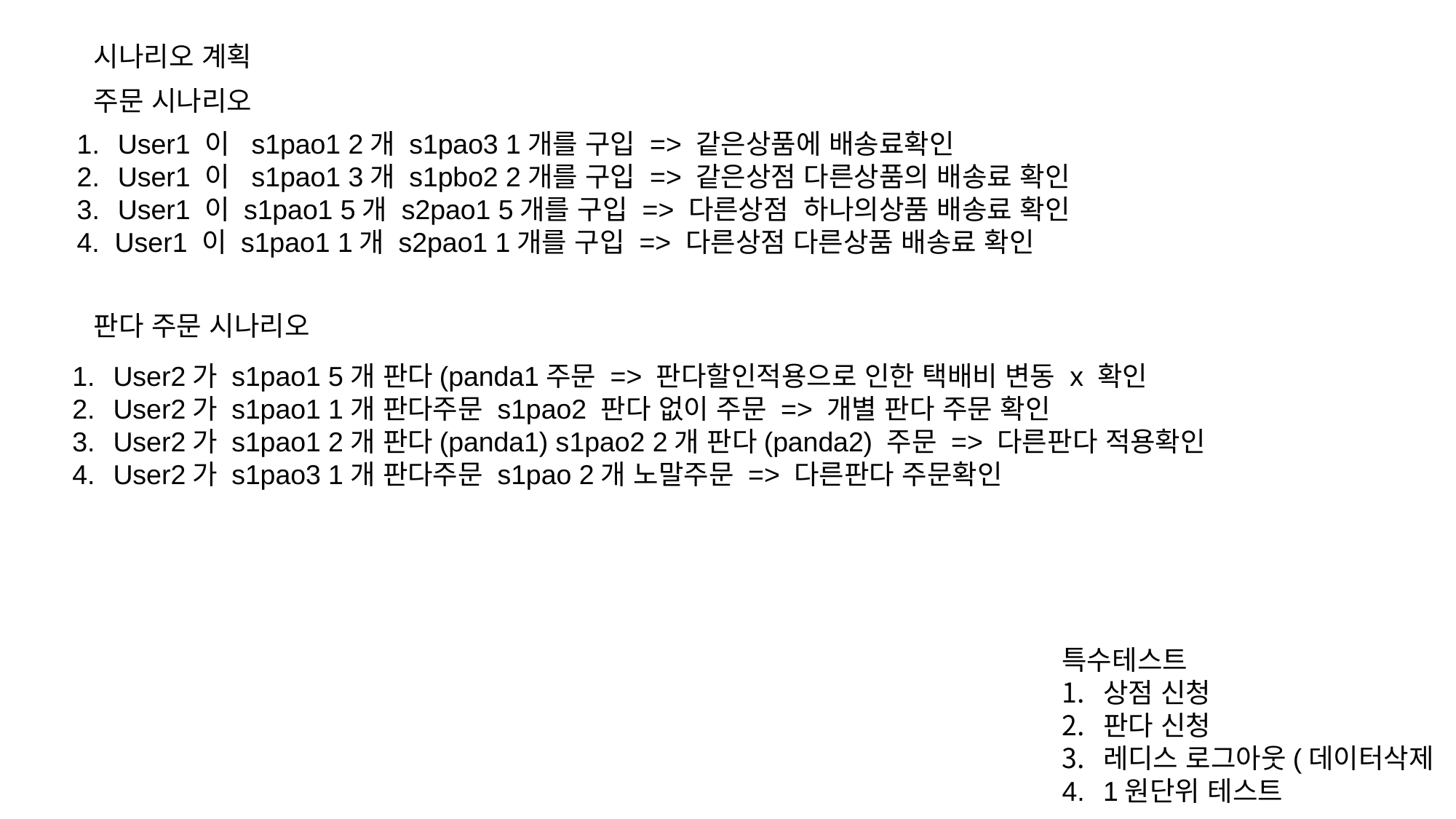

시나리오 계획
주문 시나리오
User1 이  s1pao1 2개 s1pao3 1개를 구입 => 같은상품에 배송료확인
User1 이  s1pao1 3개 s1pbo2 2개를 구입 => 같은상점 다른상품의 배송료 확인
User1 이 s1pao1 5개 s2pao1 5개를 구입 => 다른상점  하나의상품 배송료 확인
4.  User1 이 s1pao1 1개 s2pao1 1개를 구입 => 다른상점 다른상품 배송료 확인

판다 주문 시나리오
User2가 s1pao1 5개 판다(panda1주문 => 판다할인적용으로 인한 택배비 변동 x 확인
User2가 s1pao1 1개 판다주문 s1pao2 판다 없이 주문 => 개별 판다 주문 확인
User2가 s1pao1 2개 판다(panda1) s1pao2 2개 판다(panda2) 주문 => 다른판다 적용확인
User2가 s1pao3 1개 판다주문 s1pao 2개 노말주문 => 다른판다 주문확인

특수테스트
상점 신청
판다 신청
레디스 로그아웃(데이터삭제
1원단위 테스트